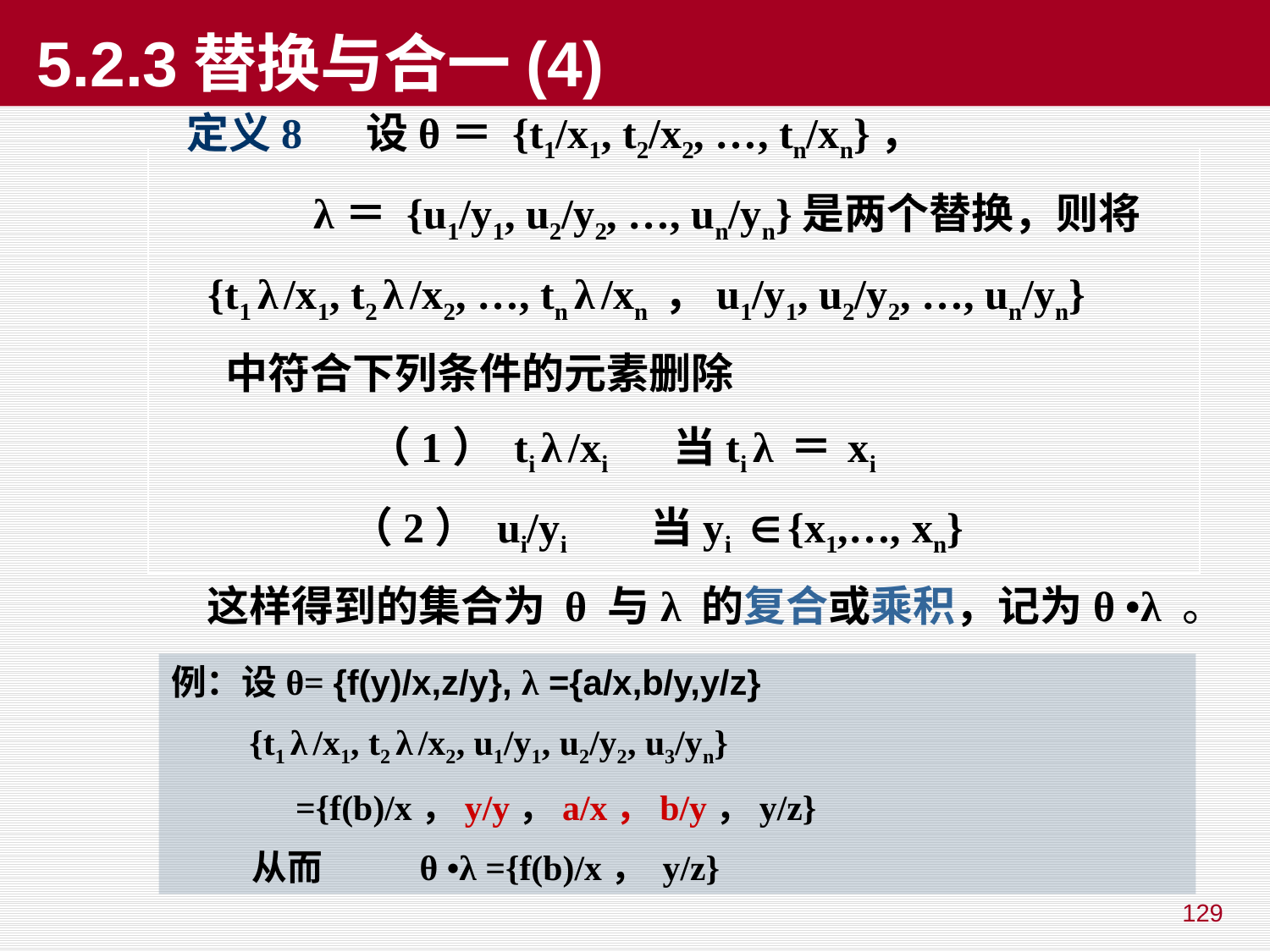

# 5.2.3替换与合一(4)
定义8     设θ＝ {t1/x1, t2/x2, …, tn/xn}，
            λ＝ {u1/y1, u2/y2, …, un/yn}是两个替换，则将
  {t1 λ /x1, t2 λ /x2, …, tn λ /xn ，u1/y1, u2/y2, …, un/yn}
   中符合下列条件的元素删除
                  （1） ti λ /xi         当ti λ ＝ xi
                            （2） ui/yi            当yi   ∈ {x1,…, xn}
 这样得到的集合为 θ 与λ 的复合或乘积，记为θ •λ 。
例：设θ= {f(y)/x,z/y}, λ ={a/x,b/y,y/z}
        {t1 λ /x1, t2 λ /x2, u1/y1, u2/y2, u3/yn}
              ={f(b)/x，y/y，a/x，b/y，y/z}
         从而           θ •λ ={f(b)/x， y/z}
129